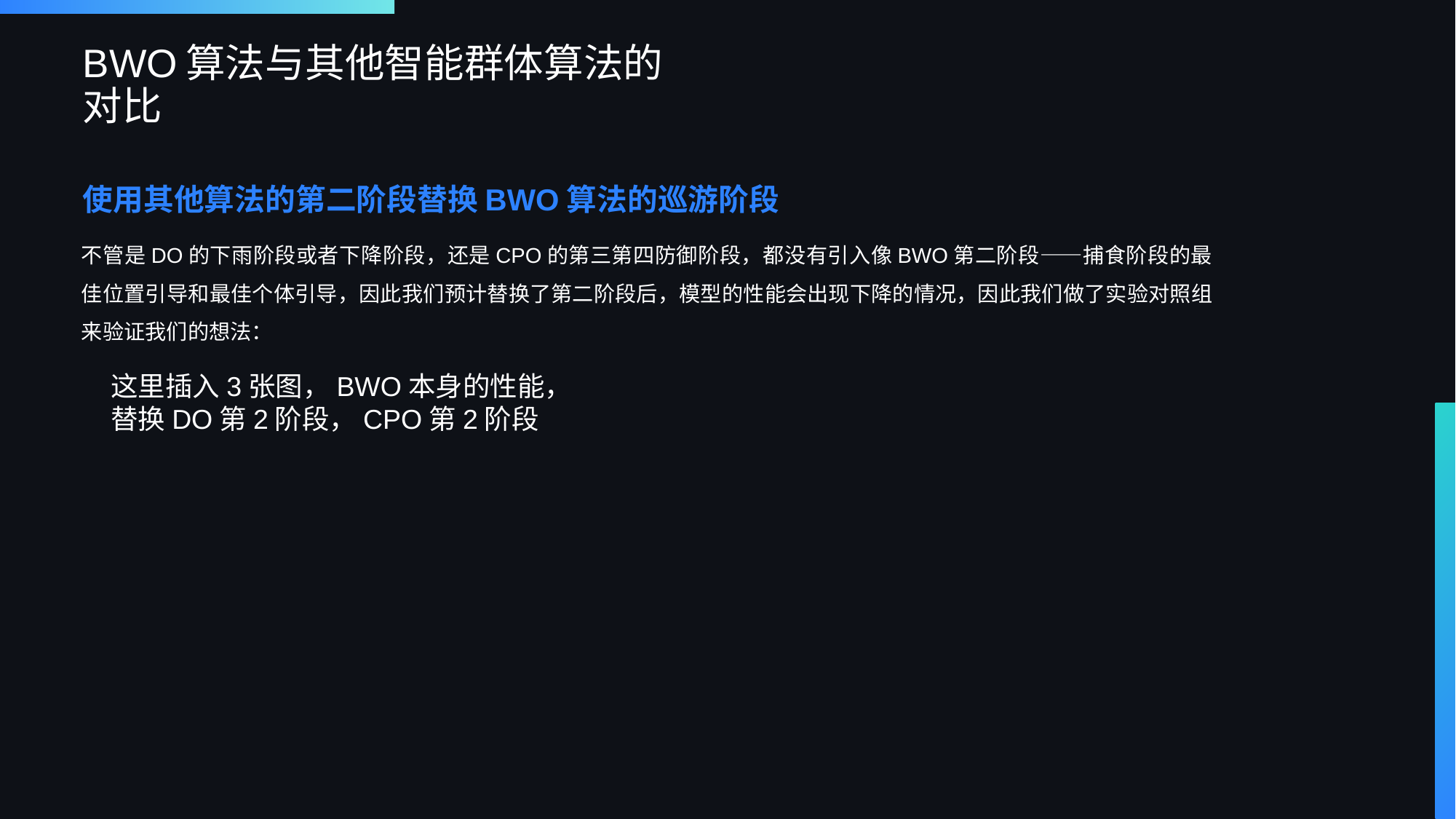

# BWO算法与其他智能群体算法的对比
使用其他算法的第二阶段替换BWO算法的巡游阶段
不管是DO的下雨阶段或者下降阶段，还是CPO的第三第四防御阶段，都没有引入像BWO第二阶段——捕食阶段的最佳位置引导和最佳个体引导，因此我们预计替换了第二阶段后，模型的性能会出现下降的情况，因此我们做了实验对照组来验证我们的想法：
这里插入3张图，BWO本身的性能，替换DO第2阶段，CPO第2阶段